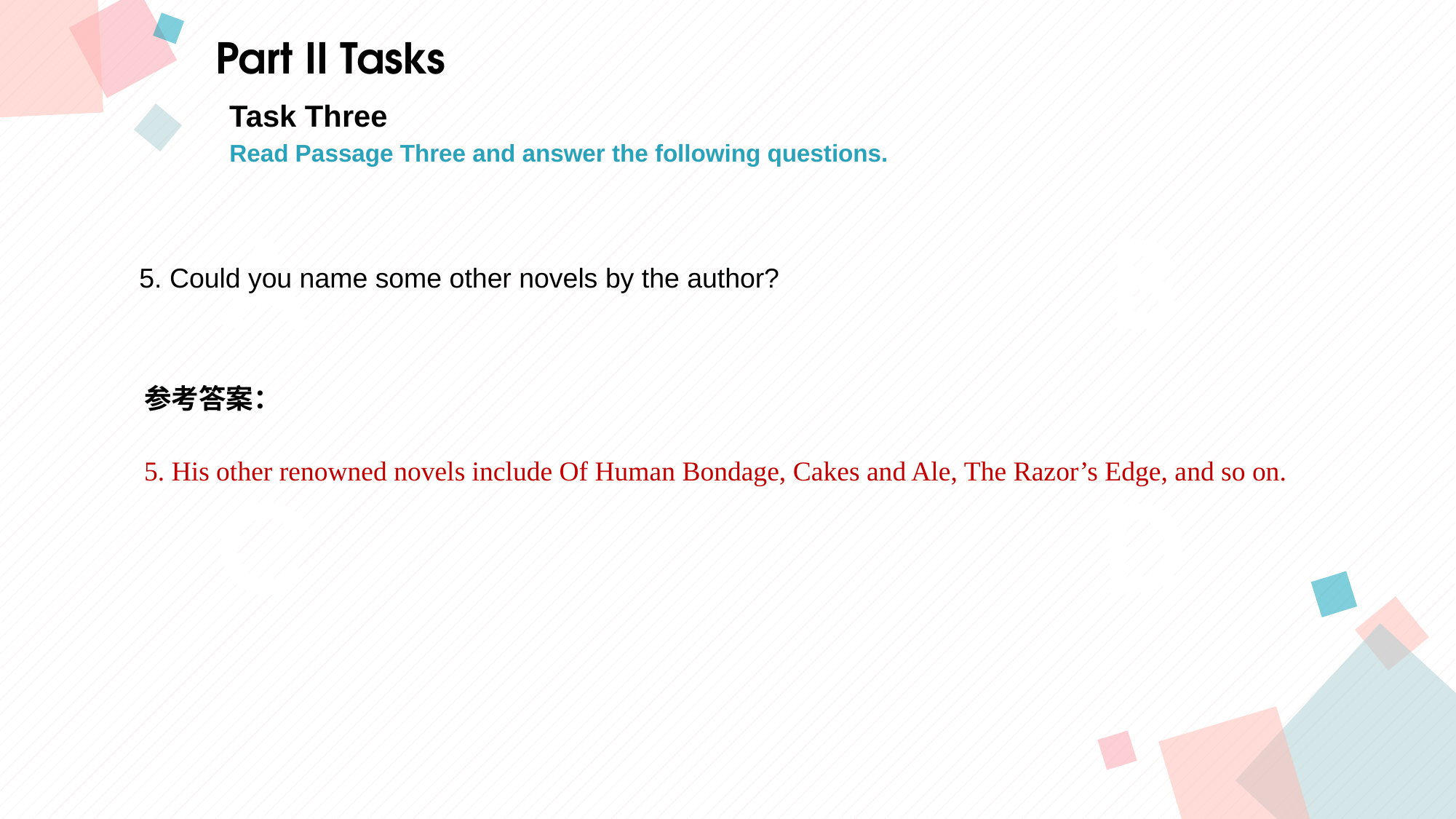

Part II Tasks
Task Three

Read Passage Three and answer the following questions.
A
B
5. Could you name some other novels by the author?
参考答案：

5. His other renowned novels include Of Human Bondage, Cakes and Ale, The Razor’s Edge, and so on.
C
D